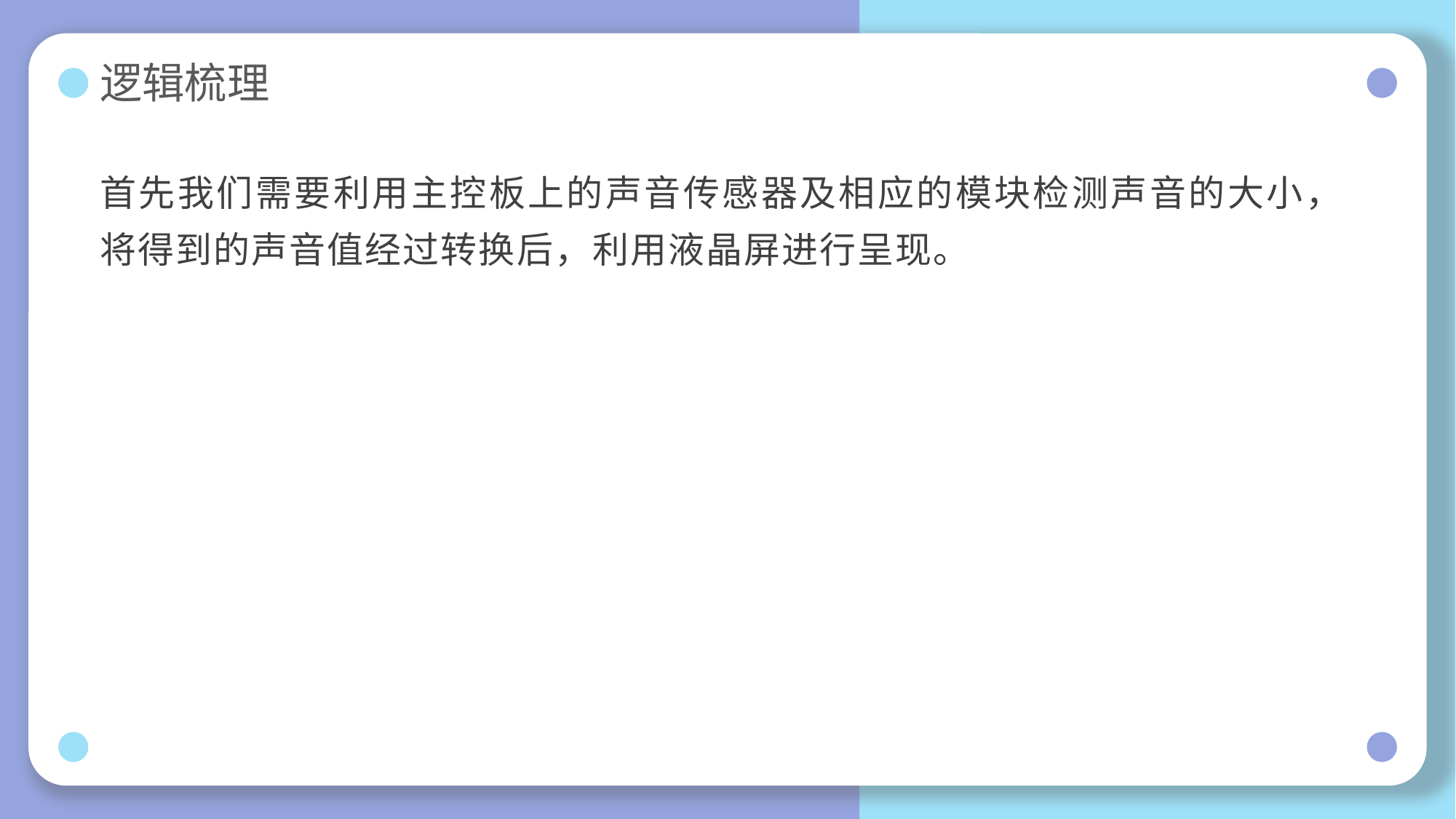

# 逻辑梳理
首先我们需要利用主控板上的声音传感器及相应的模块检测声音的大小，将得到的声音值经过转换后，利用液晶屏进行呈现。